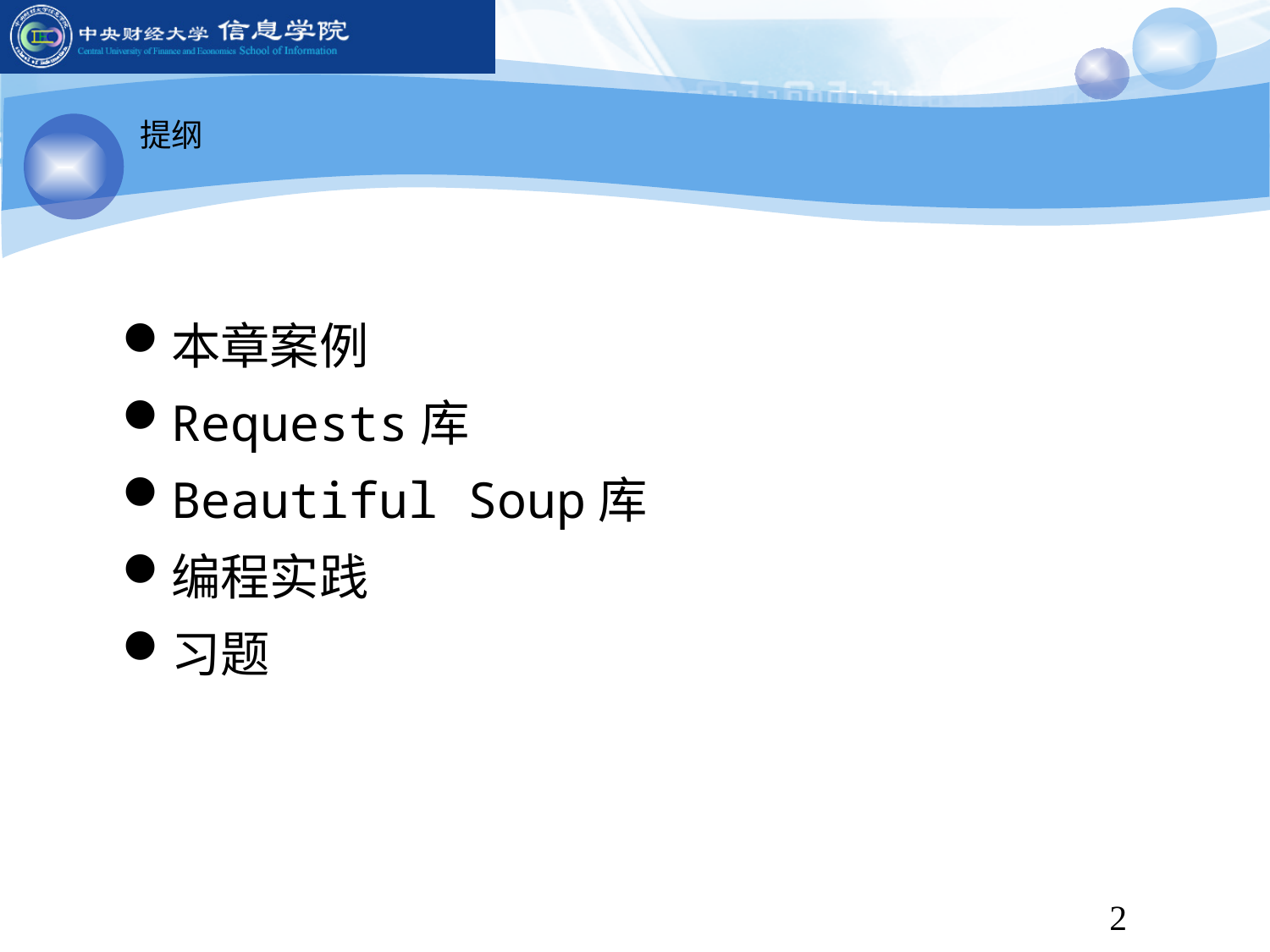

提纲
本章案例
Requests库
Beautiful Soup库
编程实践
习题